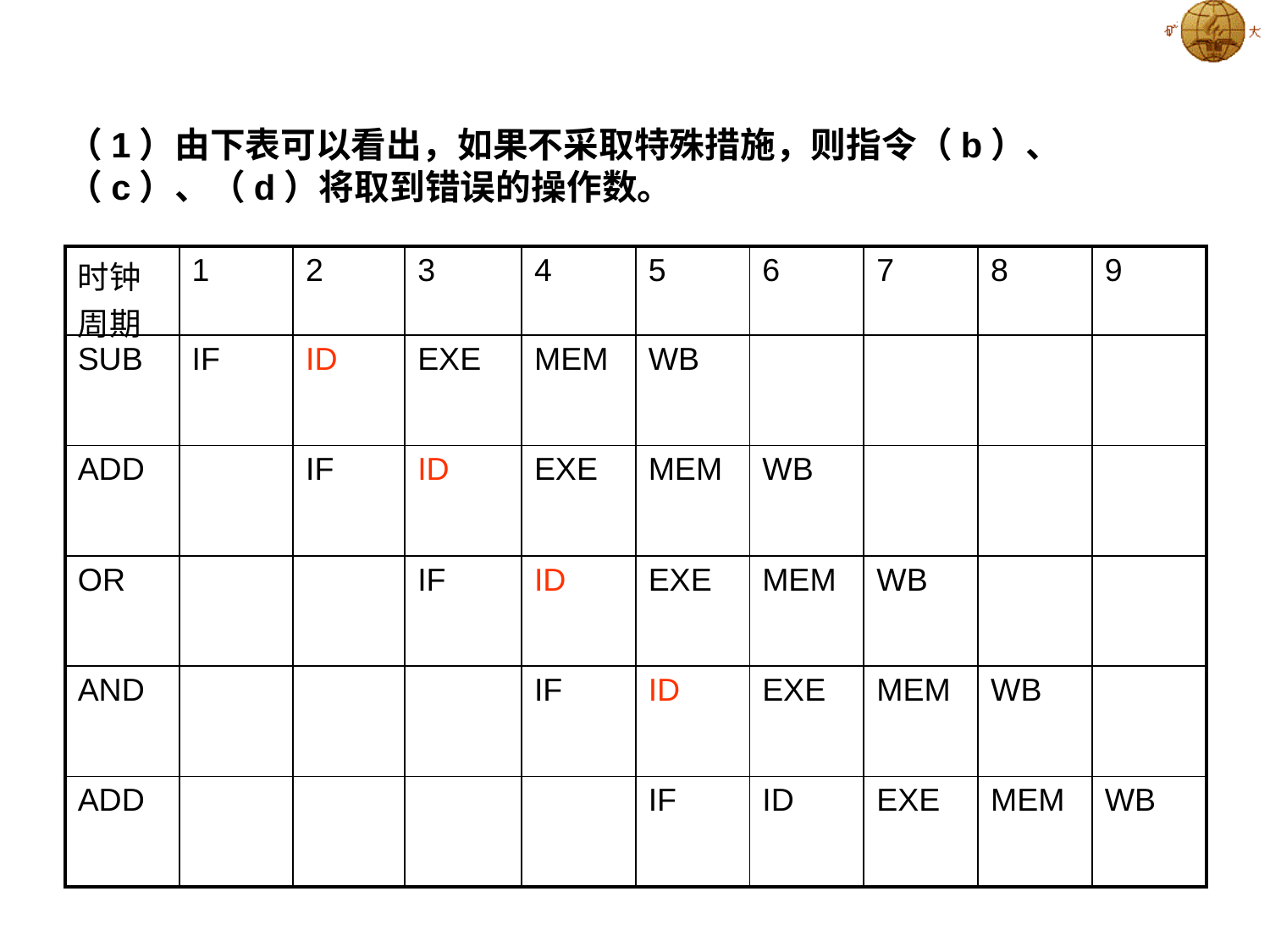

（1）由下表可以看出，如果不采取特殊措施，则指令（b）、（c）、（d）将取到错误的操作数。
| 时钟周期 | 1 | 2 | 3 | 4 | 5 | 6 | 7 | 8 | 9 |
| --- | --- | --- | --- | --- | --- | --- | --- | --- | --- |
| SUB | IF | ID | EXE | MEM | WB |  |  |  |  |
| ADD |  | IF | ID | EXE | MEM | WB |  |  |  |
| OR |  |  | IF | ID | EXE | MEM | WB |  |  |
| AND |  |  |  | IF | ID | EXE | MEM | WB |  |
| ADD |  |  |  |  | IF | ID | EXE | MEM | WB |